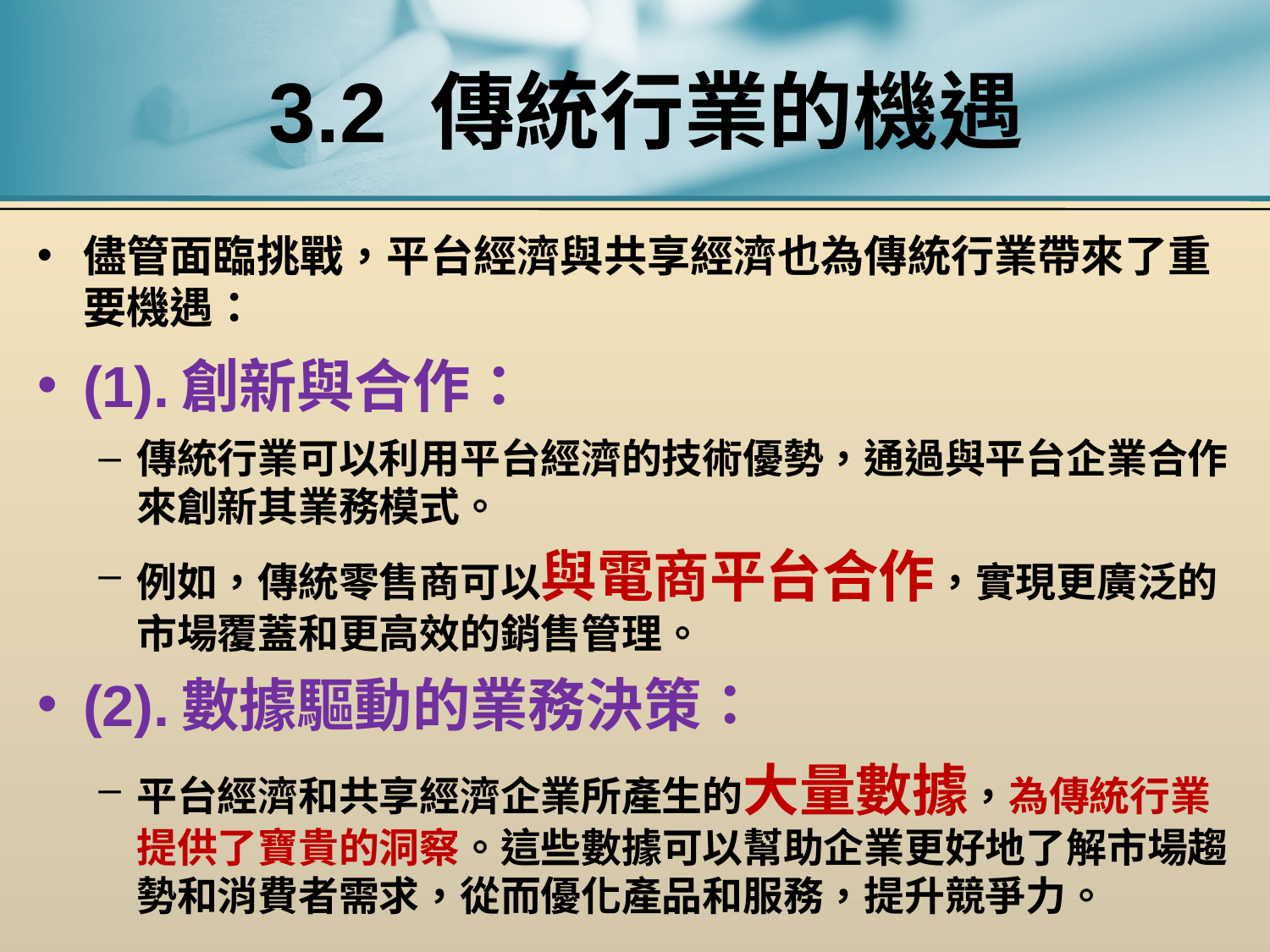

# 3.2 傳統行業的機遇
儘管面臨挑戰，平台經濟與共享經濟也為傳統行業帶來了重要機遇：
(1).創新與合作：
傳統行業可以利用平台經濟的技術優勢，通過與平台企業合作來創新其業務模式。
例如，傳統零售商可以與電商平台合作，實現更廣泛的市場覆蓋和更高效的銷售管理。
(2).數據驅動的業務決策：
平台經濟和共享經濟企業所產生的大量數據，為傳統行業提供了寶貴的洞察。這些數據可以幫助企業更好地了解市場趨勢和消費者需求，從而優化產品和服務，提升競爭力。